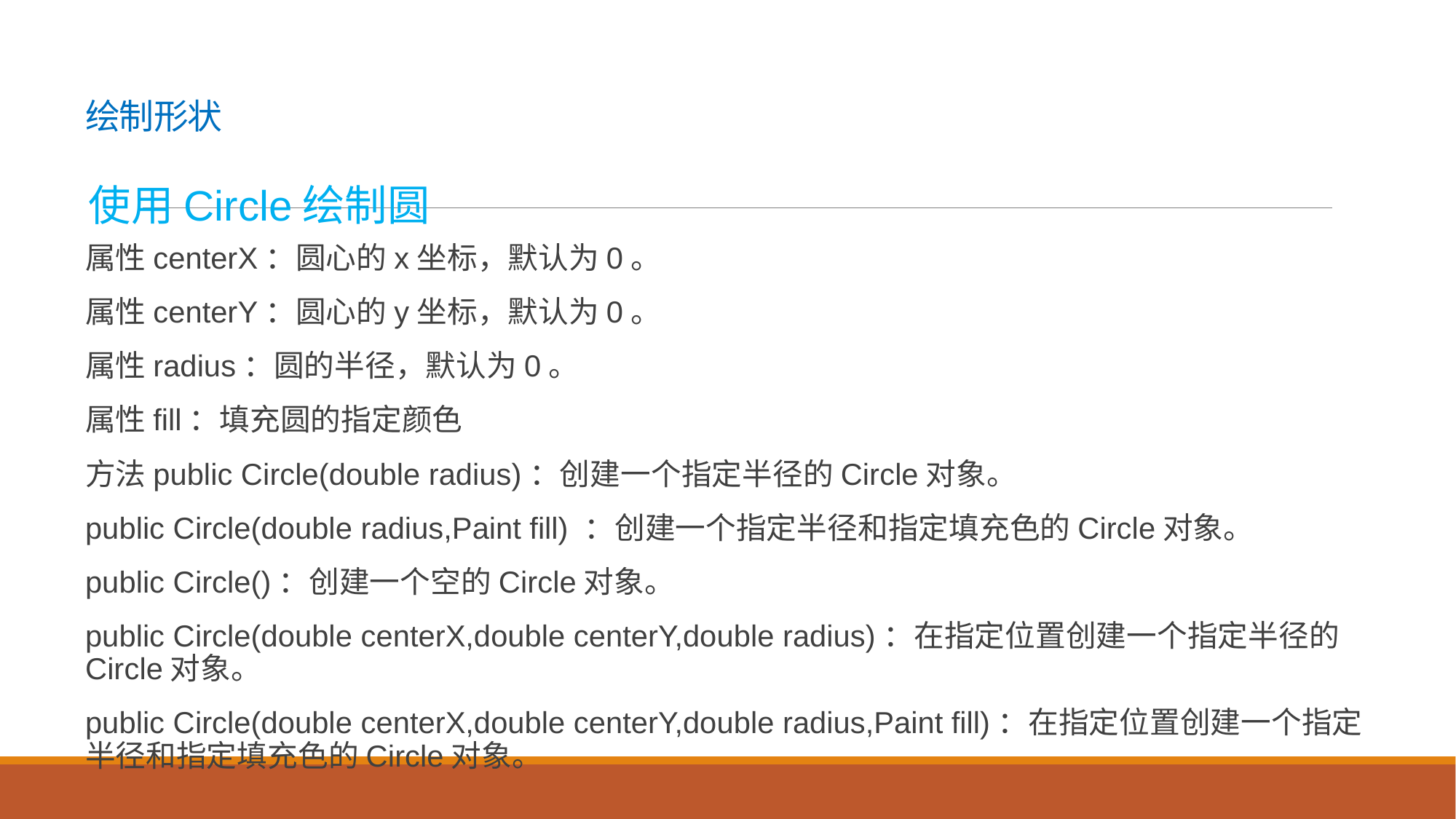

# 绘制形状
使用Circle绘制圆
属性centerX：圆心的x坐标，默认为0。
属性centerY：圆心的y坐标，默认为0。
属性radius：圆的半径，默认为0。
属性fill：填充圆的指定颜色
方法public Circle(double radius)：创建一个指定半径的Circle对象。
public Circle(double radius,Paint fill) ：创建一个指定半径和指定填充色的Circle对象。
public Circle()：创建一个空的Circle对象。
public Circle(double centerX,double centerY,double radius)：在指定位置创建一个指定半径的Circle对象。
public Circle(double centerX,double centerY,double radius,Paint fill)：在指定位置创建一个指定半径和指定填充色的Circle对象。